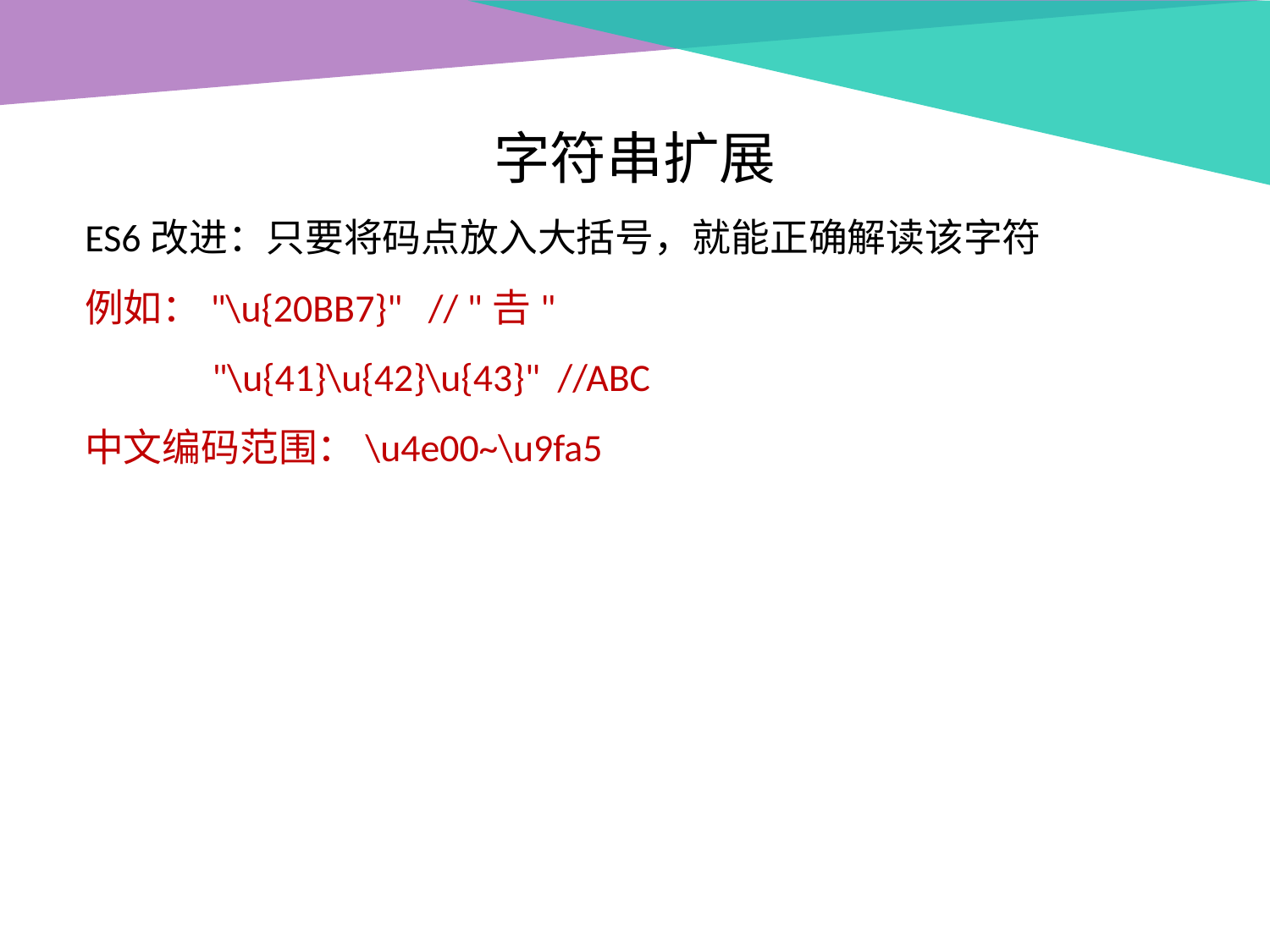

字符串扩展
ES6改进：只要将码点放入大括号，就能正确解读该字符
例如："\u{20BB7}"   // "𠮷"
	"\u{41}\u{42}\u{43}"  //ABC
中文编码范围：\u4e00~\u9fa5